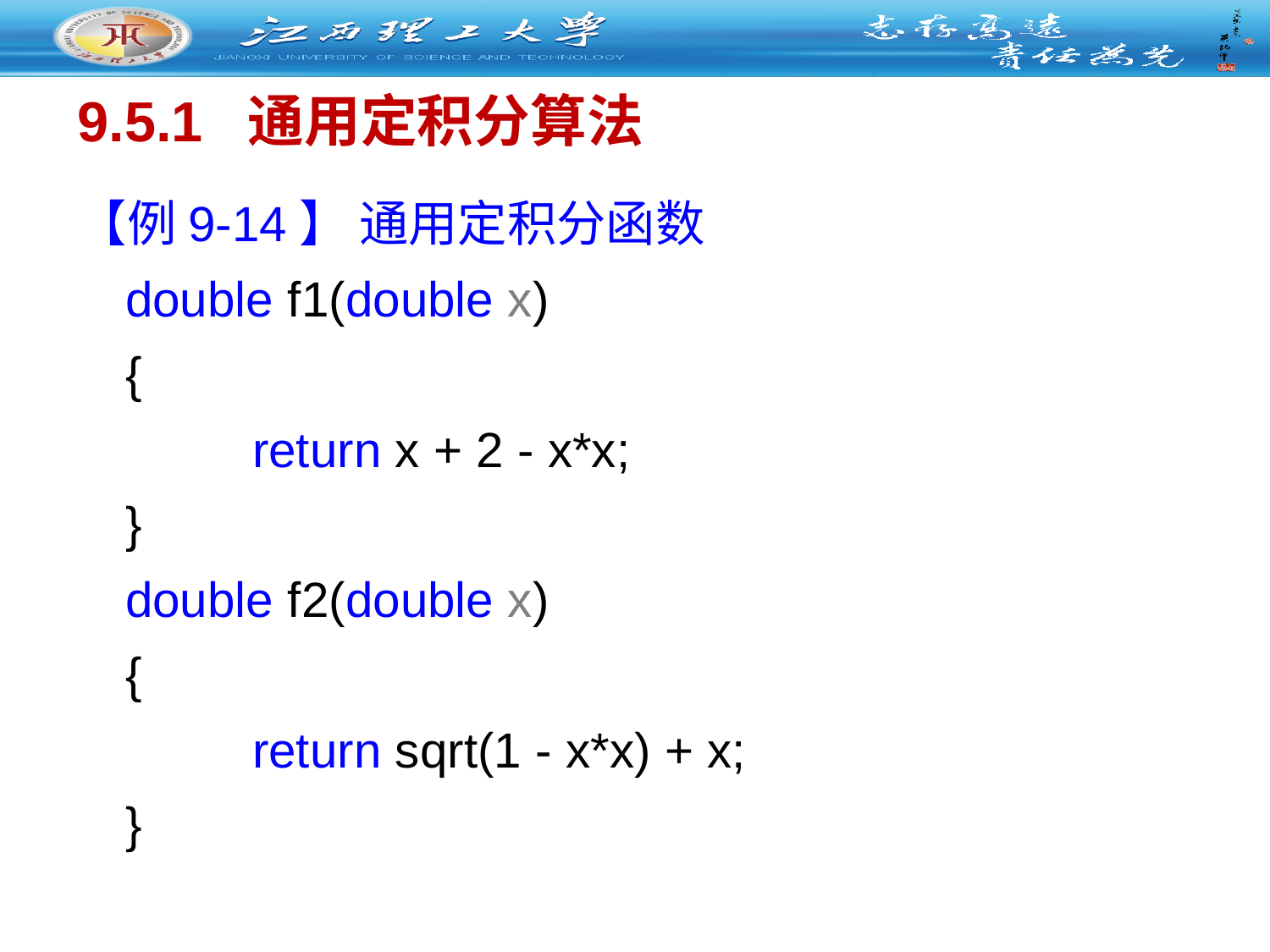

# 9.5.1  通用定积分算法
【例9-14】 通用定积分函数
double f1(double x)
{
  	return x + 2 - x*x;
}
double f2(double x)
{
  	return sqrt(1 - x*x) + x;
}